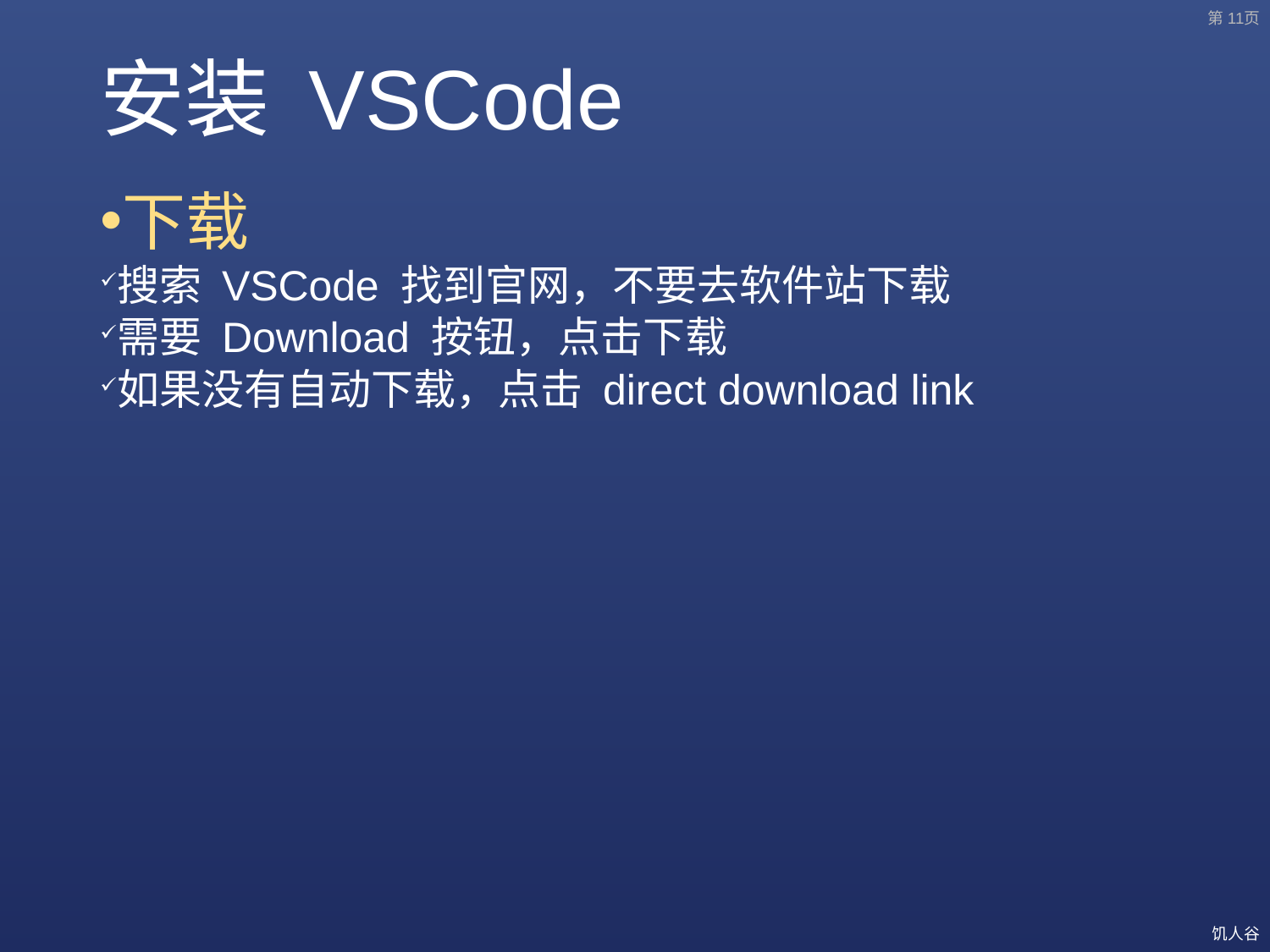

第11页
# 安装 VSCode
下载
搜索 VSCode 找到官网，不要去软件站下载
需要 Download 按钮，点击下载
如果没有自动下载，点击 direct download link
饥人谷